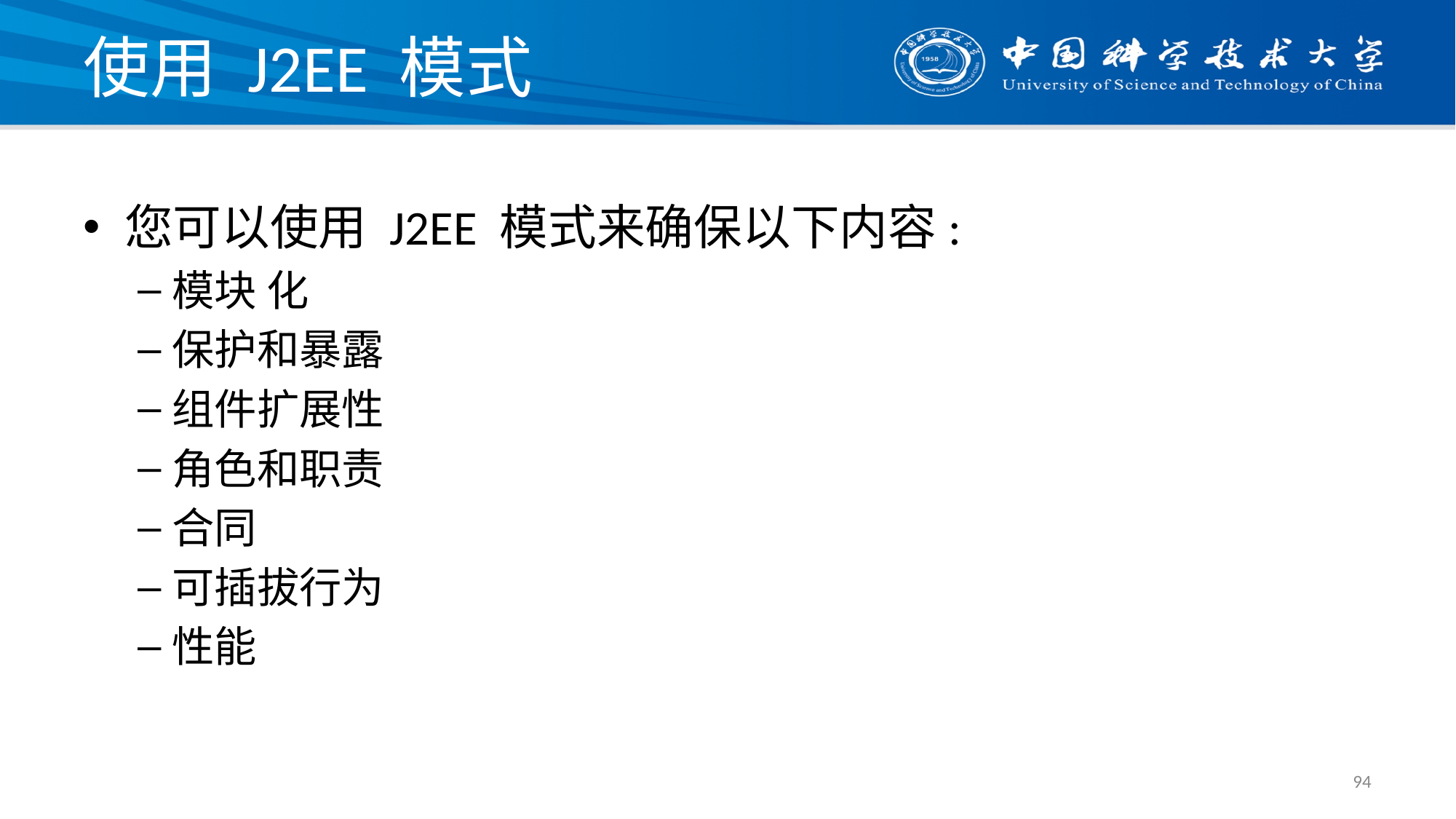

# 使用 J2EE 模式
您可以使用 J2EE 模式来确保以下内容:
模块 化
保护和暴露
组件扩展性
角色和职责
合同
可插拔行为
性能
94